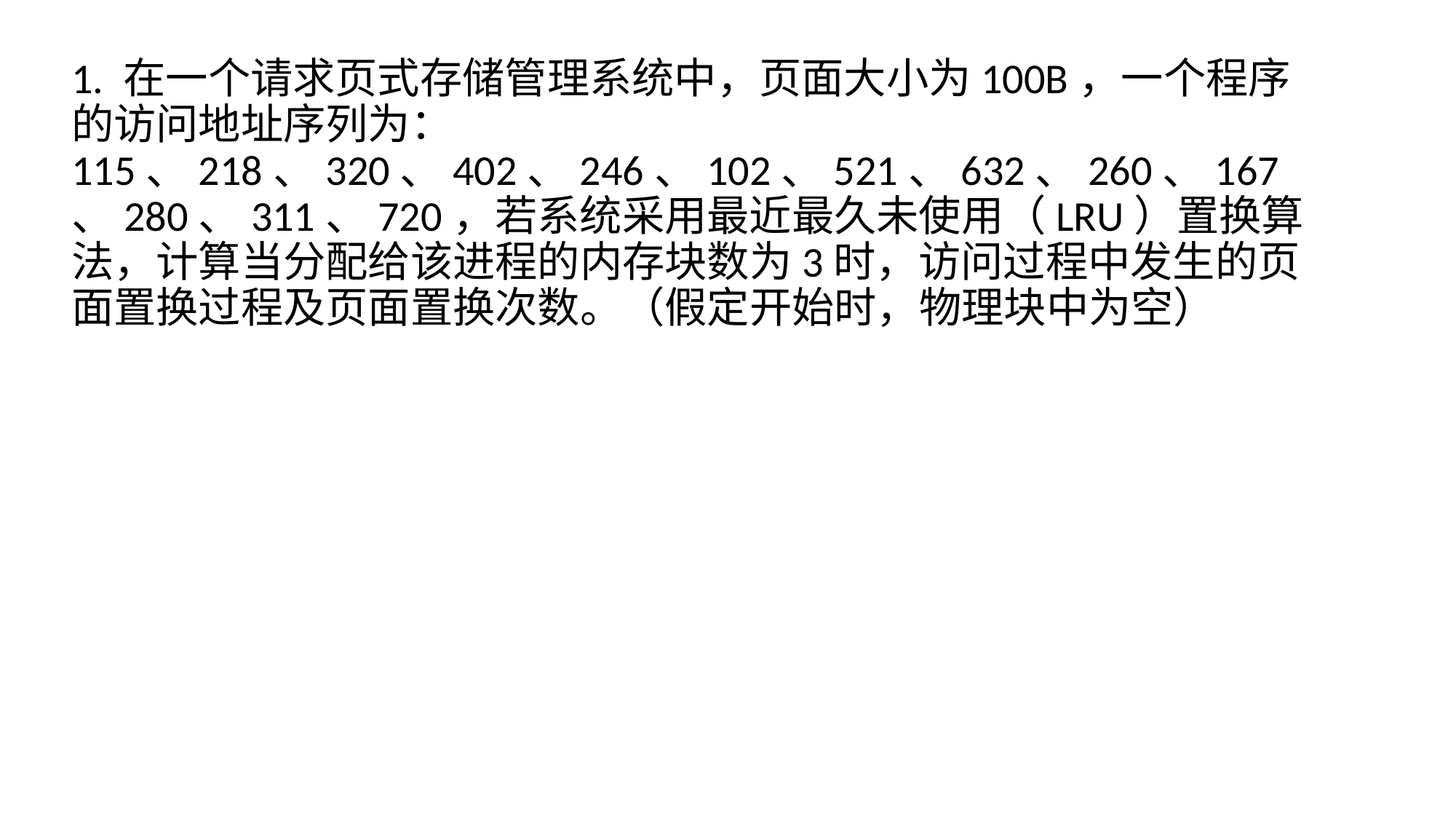

1. 在一个请求页式存储管理系统中，页面大小为100B，一个程序的访问地址序列为：115、218、320、402、246、102、521、632、260、167、280、311、720，若系统采用最近最久未使用（LRU）置换算法，计算当分配给该进程的内存块数为3时，访问过程中发生的页面置换过程及页面置换次数。（假定开始时，物理块中为空）